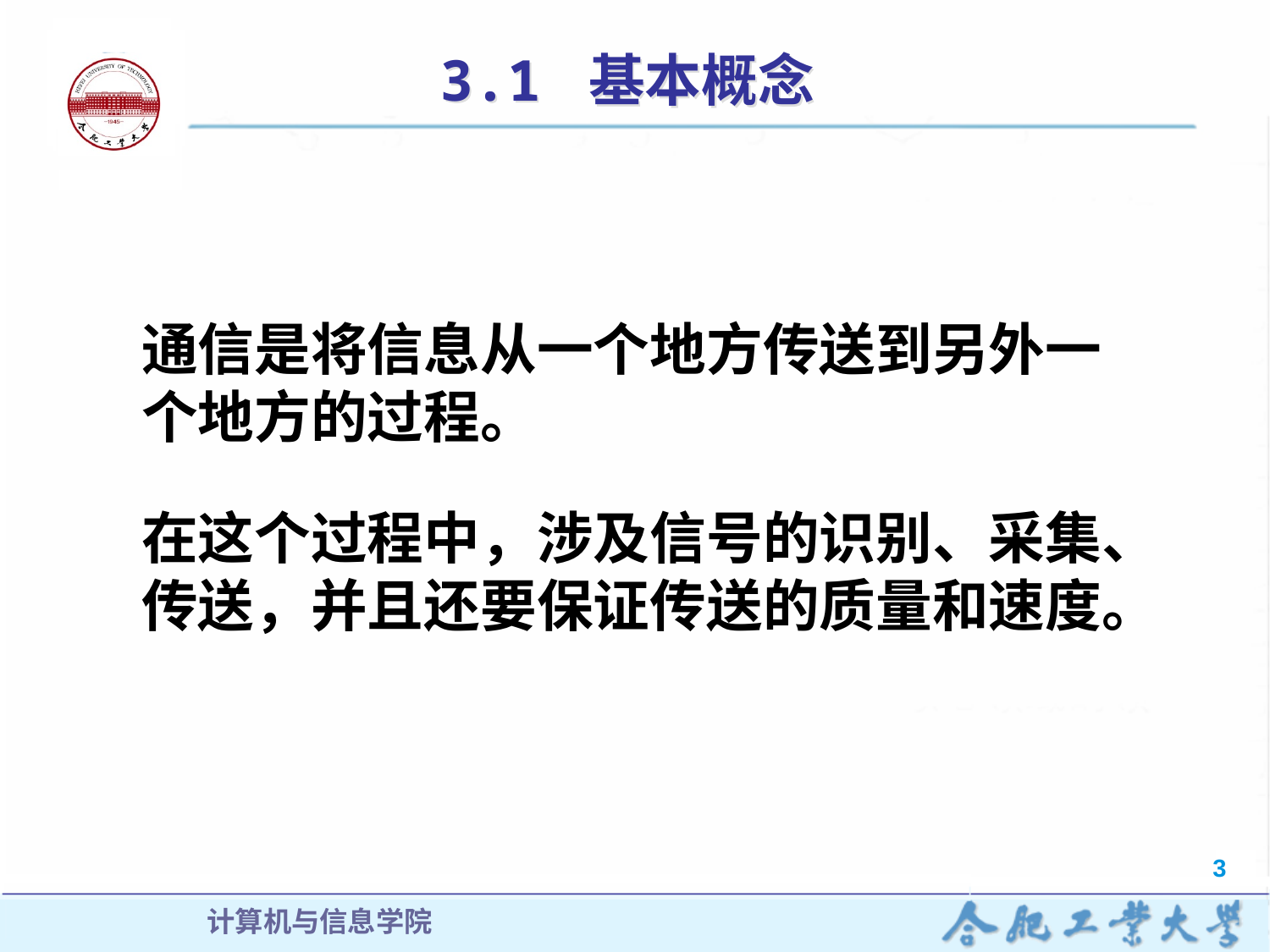

# 3.1 基本概念
通信是将信息从一个地方传送到另外一个地方的过程。
在这个过程中，涉及信号的识别、采集、传送，并且还要保证传送的质量和速度。